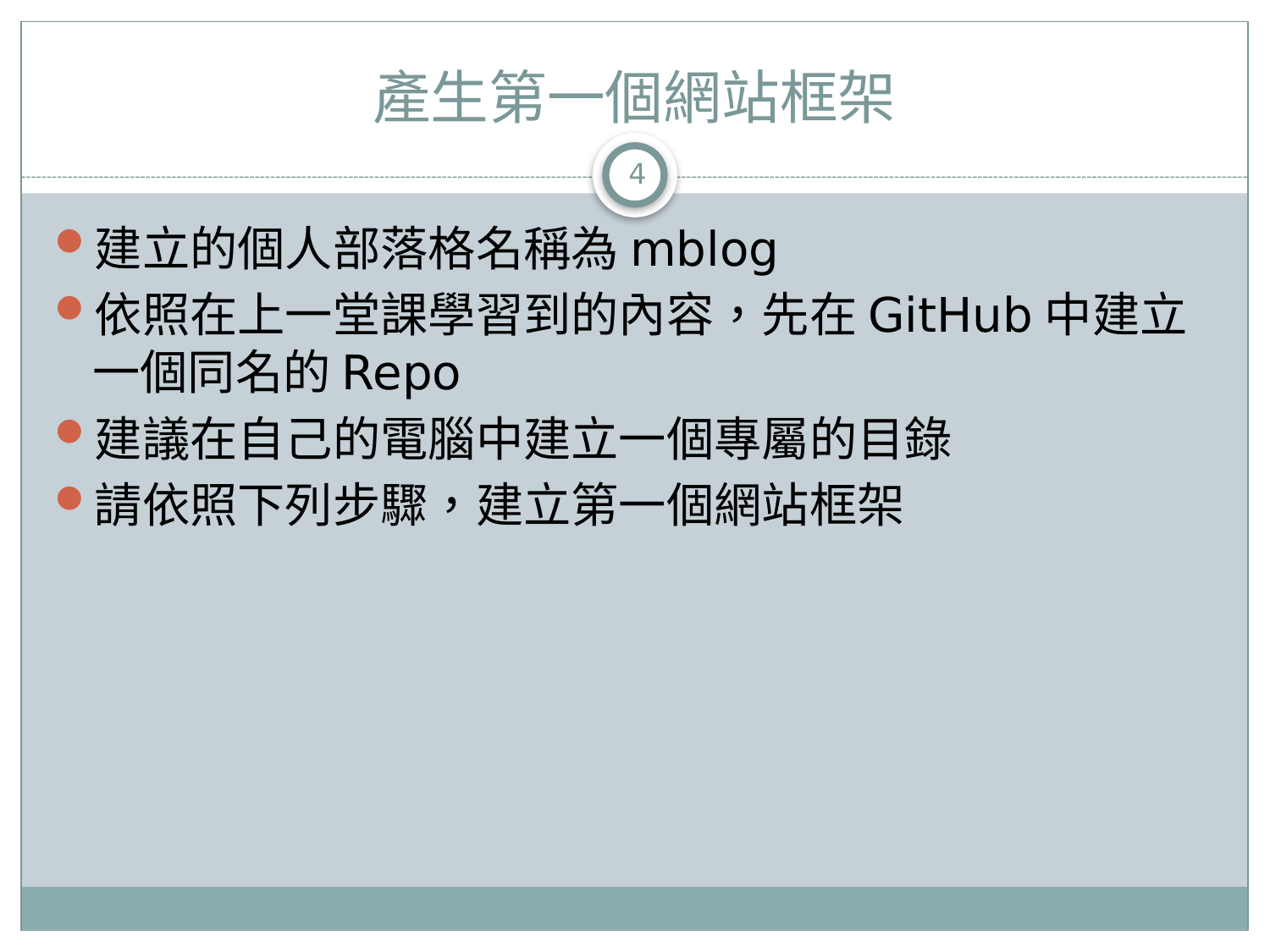

# 產生第一個網站框架
4
建立的個人部落格名稱為mblog
依照在上一堂課學習到的內容，先在GitHub中建立一個同名的Repo
建議在自己的電腦中建立一個專屬的目錄
請依照下列步驟，建立第一個網站框架